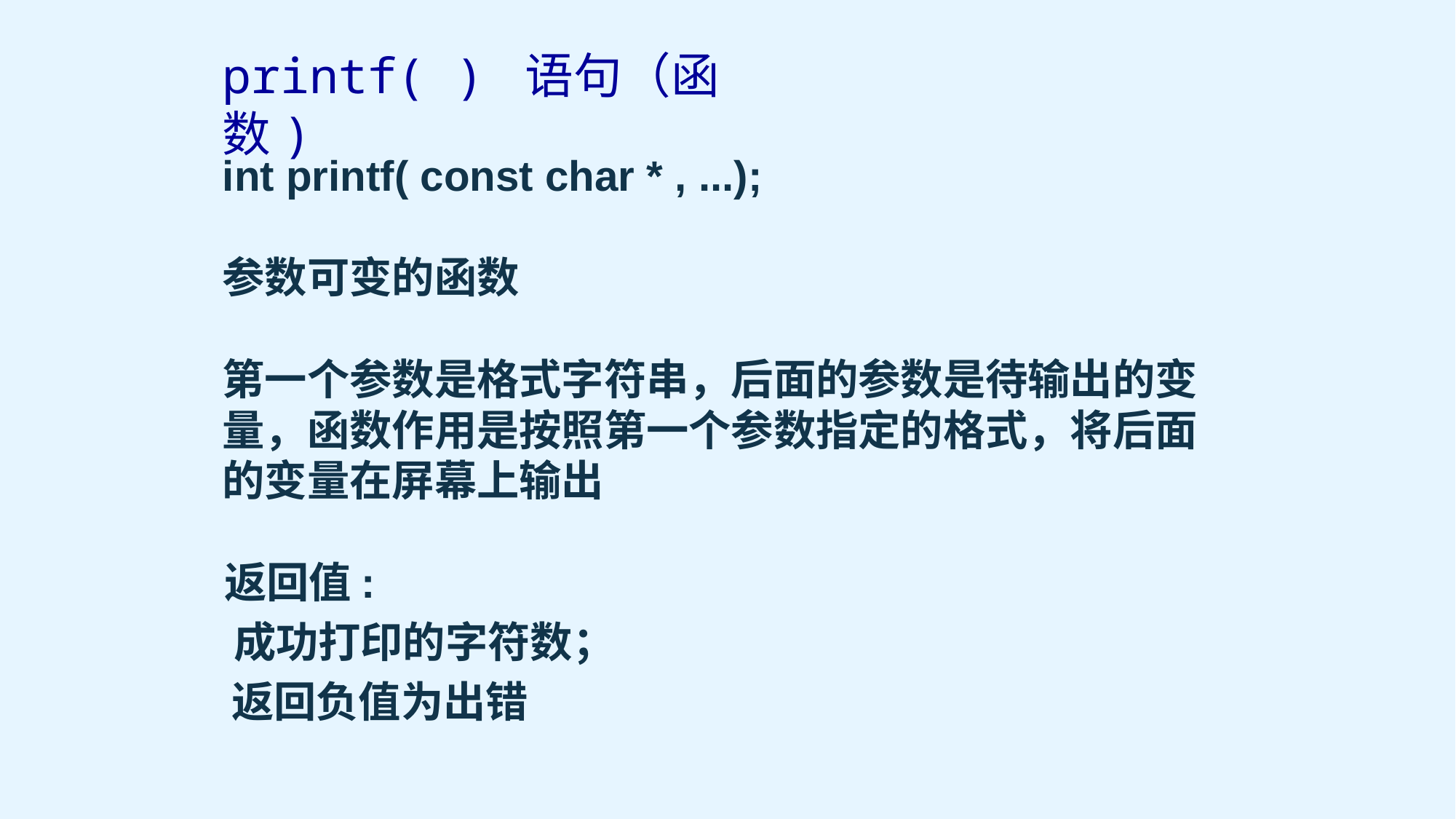

printf( ) 语句（函数)

int printf( const char * , ...);

参数可变的函数

第一个参数是格式字符串，后面的参数是待输出的变量，函数作用是按照第一个参数指定的格式，将后面的变量在屏幕上输出
  返回值:
	成功打印的字符数；
   返回负值为出错